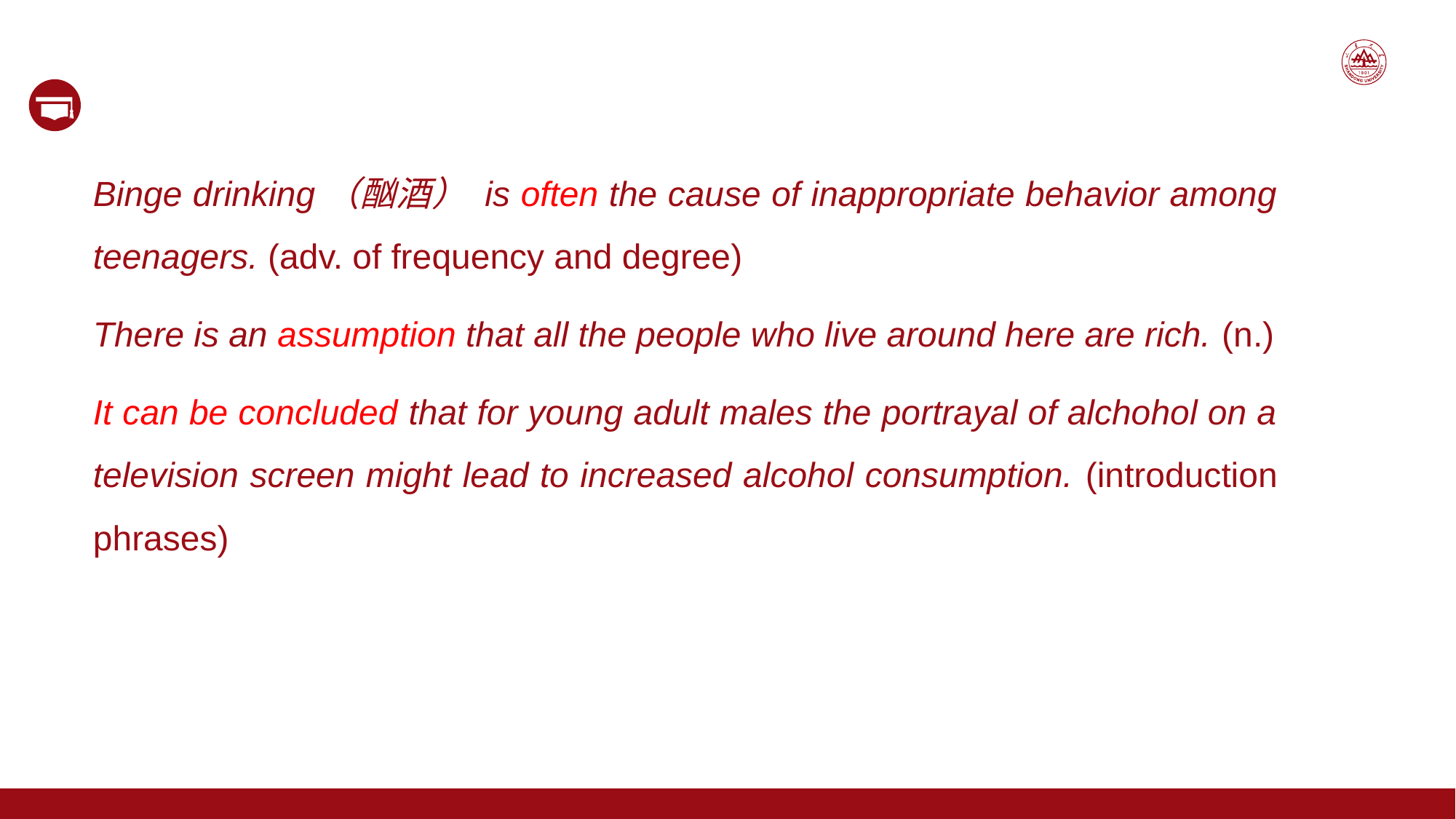

Binge drinking（酗酒） is often the cause of inappropriate behavior among teenagers. (adv. of frequency and degree)
There is an assumption that all the people who live around here are rich. (n.)
It can be concluded that for young adult males the portrayal of alchohol on a television screen might lead to increased alcohol consumption. (introduction phrases)